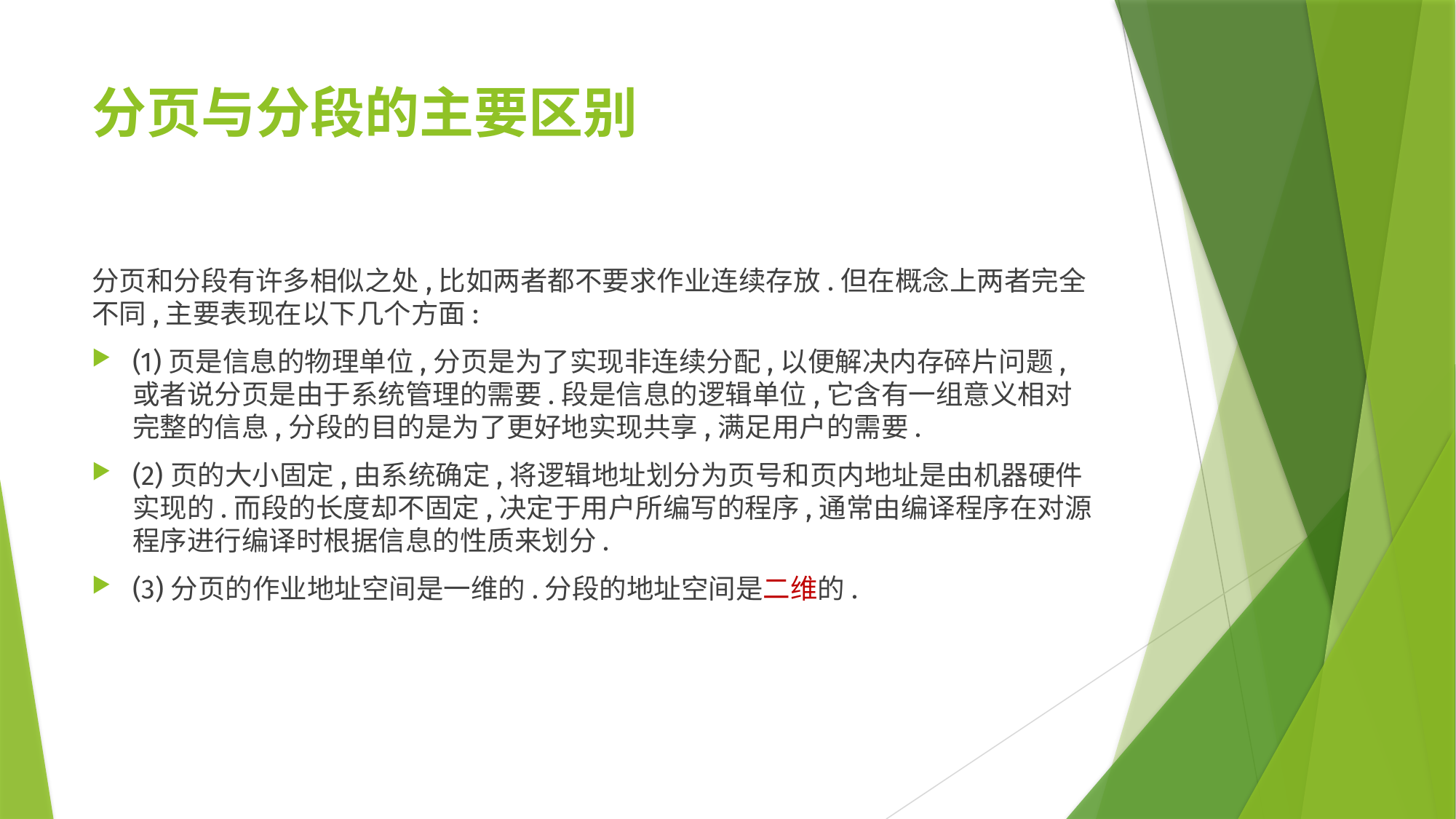

# 分页与分段的主要区别
分页和分段有许多相似之处,比如两者都不要求作业连续存放.但在概念上两者完全不同,主要表现在以下几个方面:
(1)页是信息的物理单位,分页是为了实现非连续分配,以便解决内存碎片问题,或者说分页是由于系统管理的需要.段是信息的逻辑单位,它含有一组意义相对完整的信息,分段的目的是为了更好地实现共享,满足用户的需要.
(2)页的大小固定,由系统确定,将逻辑地址划分为页号和页内地址是由机器硬件实现的.而段的长度却不固定,决定于用户所编写的程序,通常由编译程序在对源程序进行编译时根据信息的性质来划分.
(3)分页的作业地址空间是一维的.分段的地址空间是二维的.